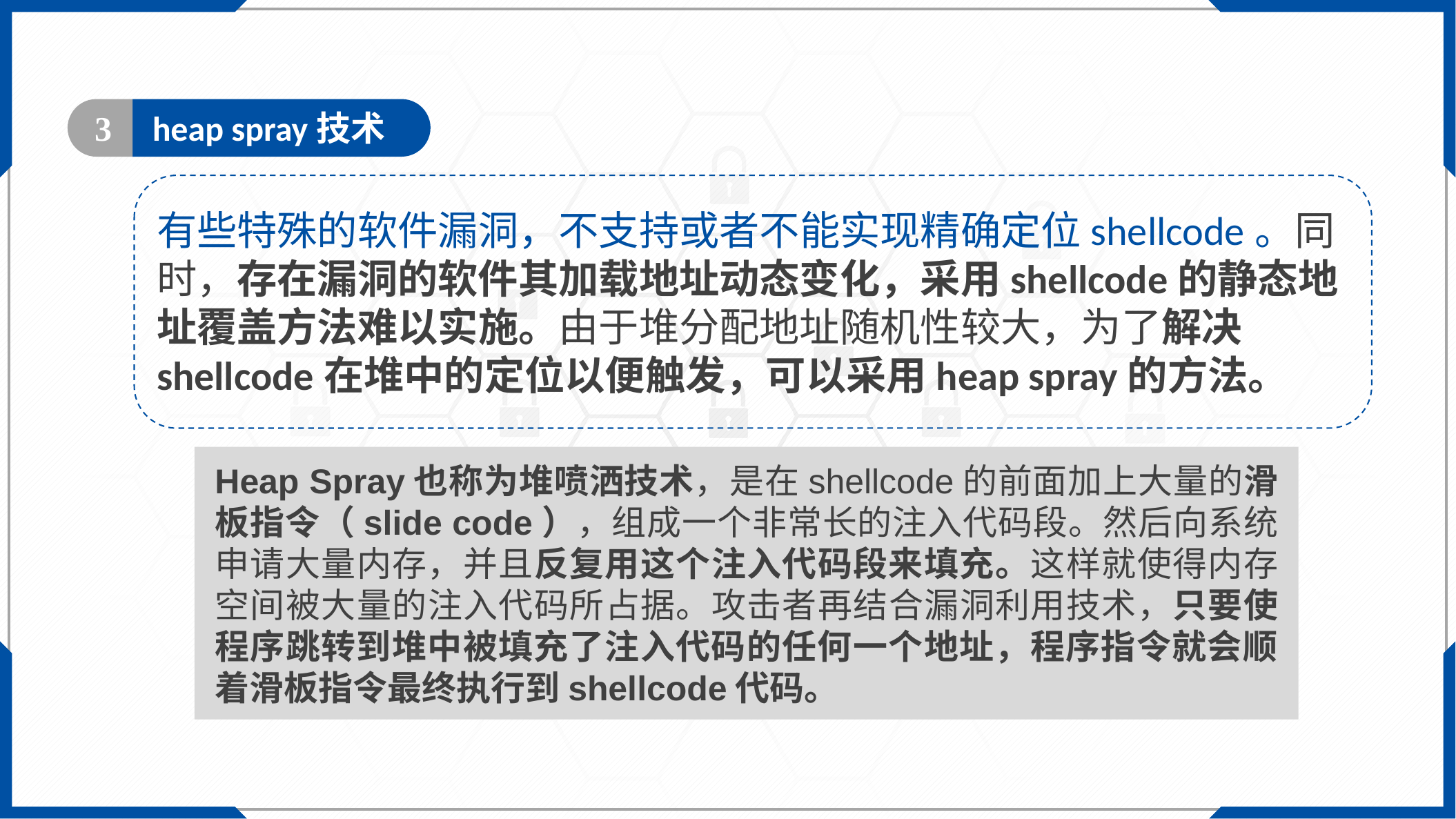

3
heap spray技术
有些特殊的软件漏洞，不支持或者不能实现精确定位shellcode。同时，存在漏洞的软件其加载地址动态变化，采用shellcode的静态地址覆盖方法难以实施。由于堆分配地址随机性较大，为了解决shellcode在堆中的定位以便触发，可以采用heap spray的方法。
Heap Spray也称为堆喷洒技术，是在shellcode的前面加上大量的滑板指令（slide code），组成一个非常长的注入代码段。然后向系统申请大量内存，并且反复用这个注入代码段来填充。这样就使得内存空间被大量的注入代码所占据。攻击者再结合漏洞利用技术，只要使程序跳转到堆中被填充了注入代码的任何一个地址，程序指令就会顺着滑板指令最终执行到shellcode代码。